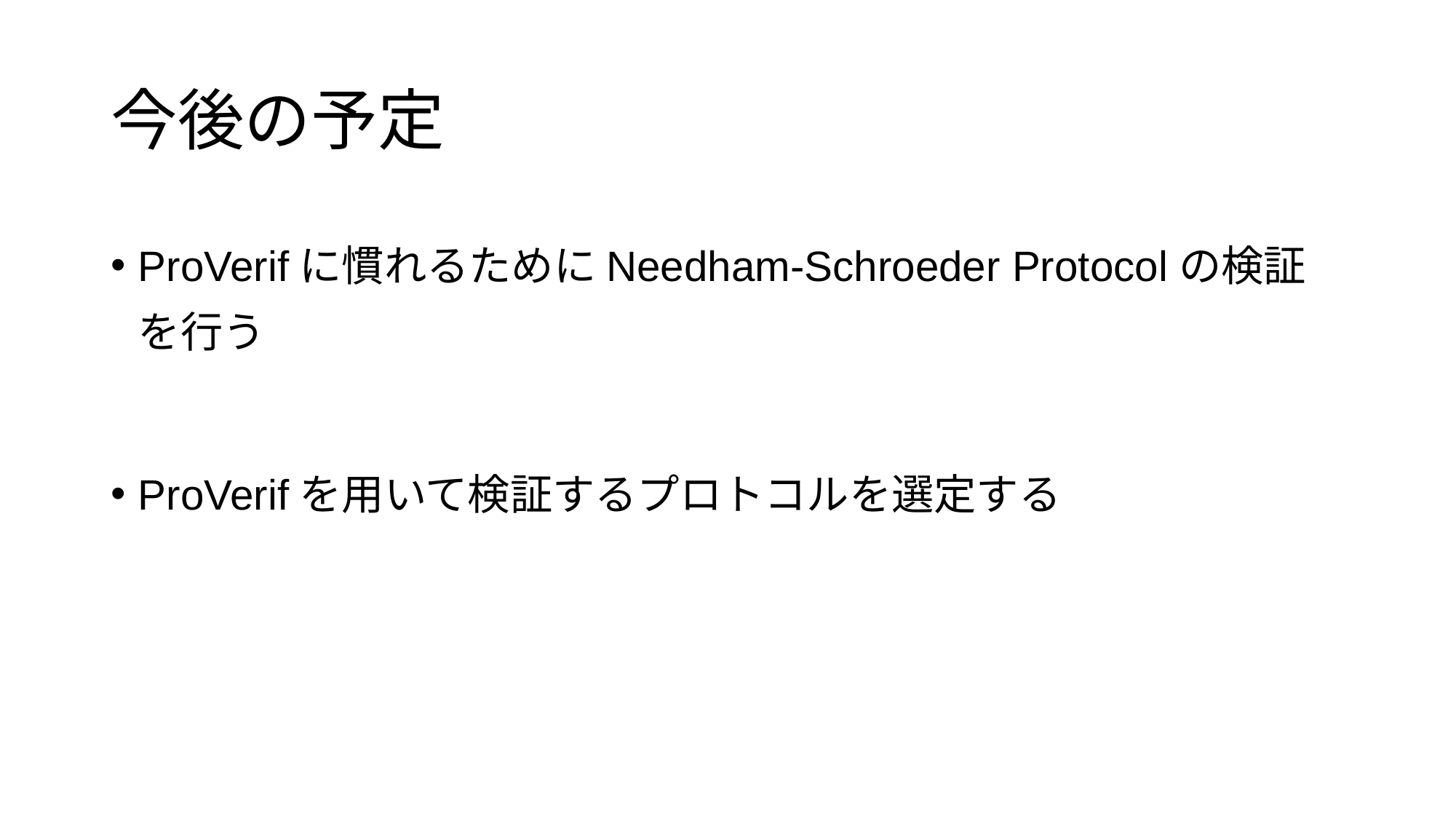

# 今後の予定
ProVerifに慣れるためにNeedham-Schroeder Protocolの検証を行う

ProVerifを用いて検証するプロトコルを選定する